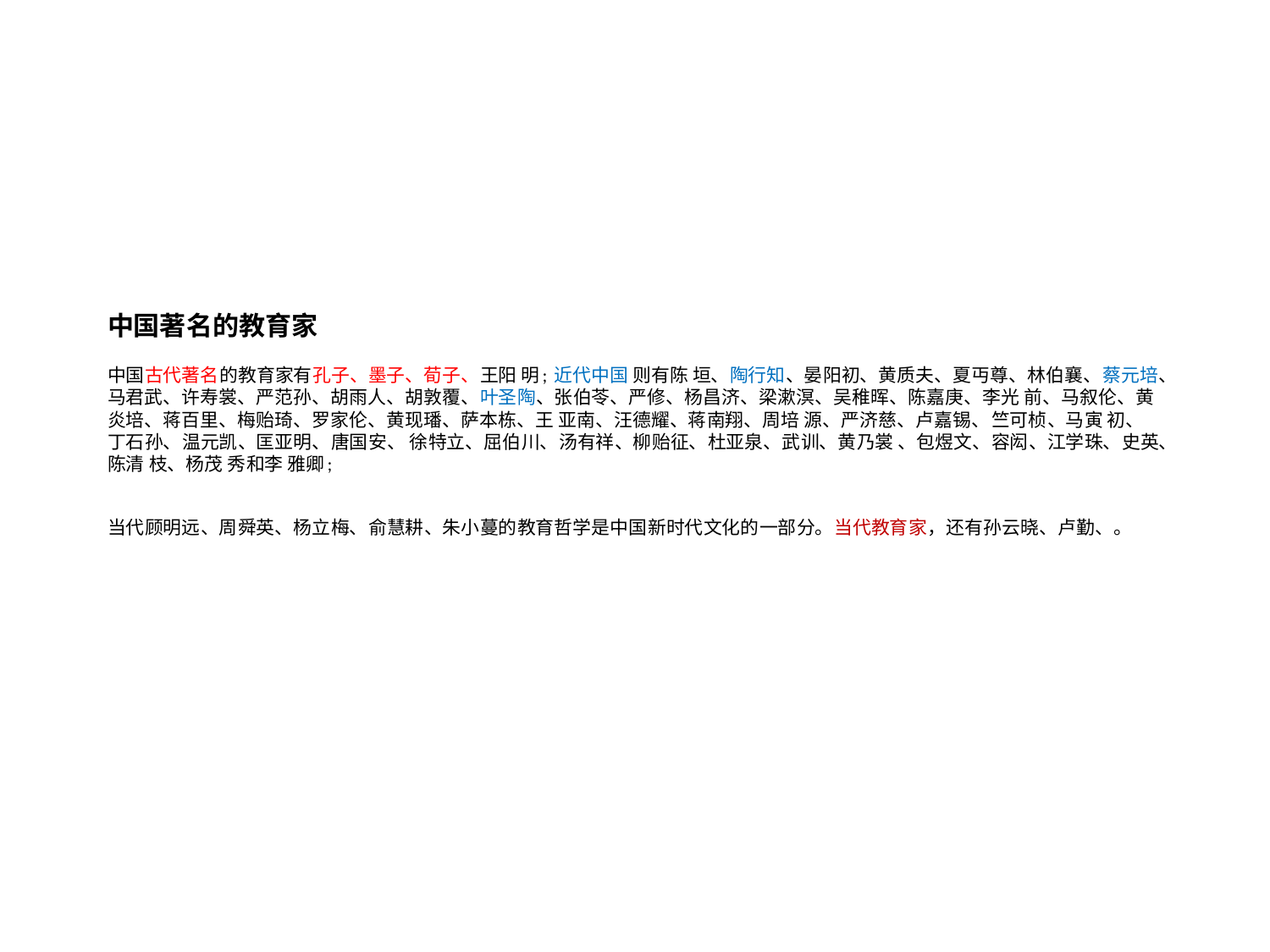

# 中国著名的教育家 中国古代著名的教育家有孔子、墨子、荀子、王阳 明; 近代中国 则有陈 垣、陶行知、晏阳初、黄质夫、夏丏尊、林伯襄、蔡元培、马君武、许寿裳、严范孙、胡雨人、胡敦覆、叶圣陶、张伯苓、严修、杨昌济、梁漱溟、吴稚晖、陈嘉庚、李光 前、马叙伦、黄炎培、蒋百里、梅贻琦、罗家伦、黄现璠、萨本栋、王 亚南、汪德耀、蒋南翔、周培 源、严济慈、卢嘉锡、竺可桢、马寅 初、丁石孙、温元凯、匡亚明、唐国安、 徐特立、屈伯川、汤有祥、柳贻征、杜亚泉、武训、黄乃裳 、包煜文、容闳、江学珠、史英、陈清 枝、杨茂 秀和李 雅卿; 当代顾明远、周舜英、杨立梅、俞慧耕、朱小蔓的教育哲学是中国新时代文化的一部分。当代教育家，还有孙云晓、卢勤、。